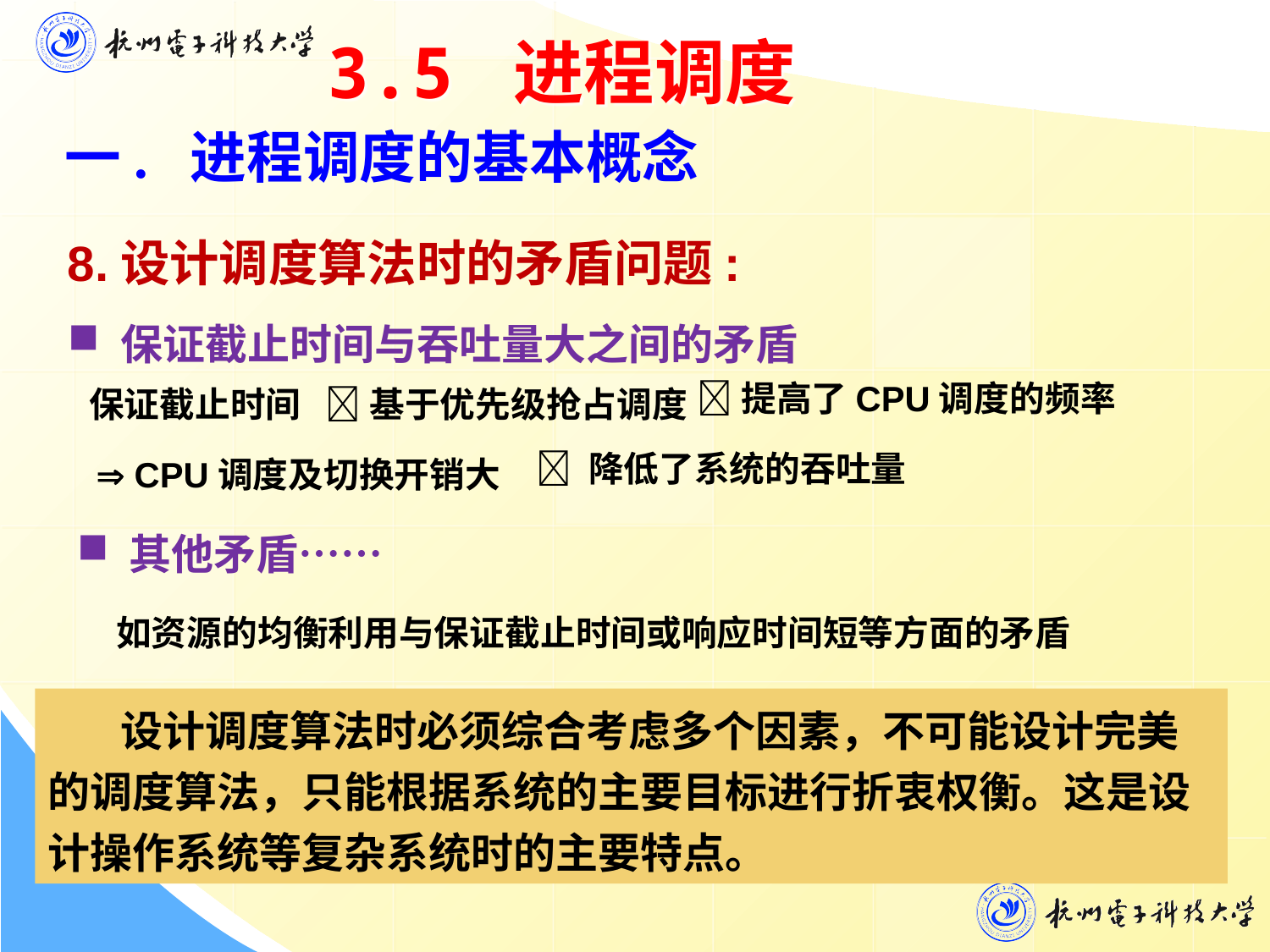

3.5 进程调度
一.  进程调度的基本概念
8.设计调度算法时的矛盾问题:
 保证截止时间与吞吐量大之间的矛盾
⇒提高了CPU调度的频率
保证截止时间
⇒基于优先级抢占调度
⇒ 降低了系统的吞吐量
⇒ CPU调度及切换开销大
 其他矛盾……
   如资源的均衡利用与保证截止时间或响应时间短等方面的矛盾
        设计调度算法时必须综合考虑多个因素，不可能设计完美的调度算法，只能根据系统的主要目标进行折衷权衡。这是设计操作系统等复杂系统时的主要特点。